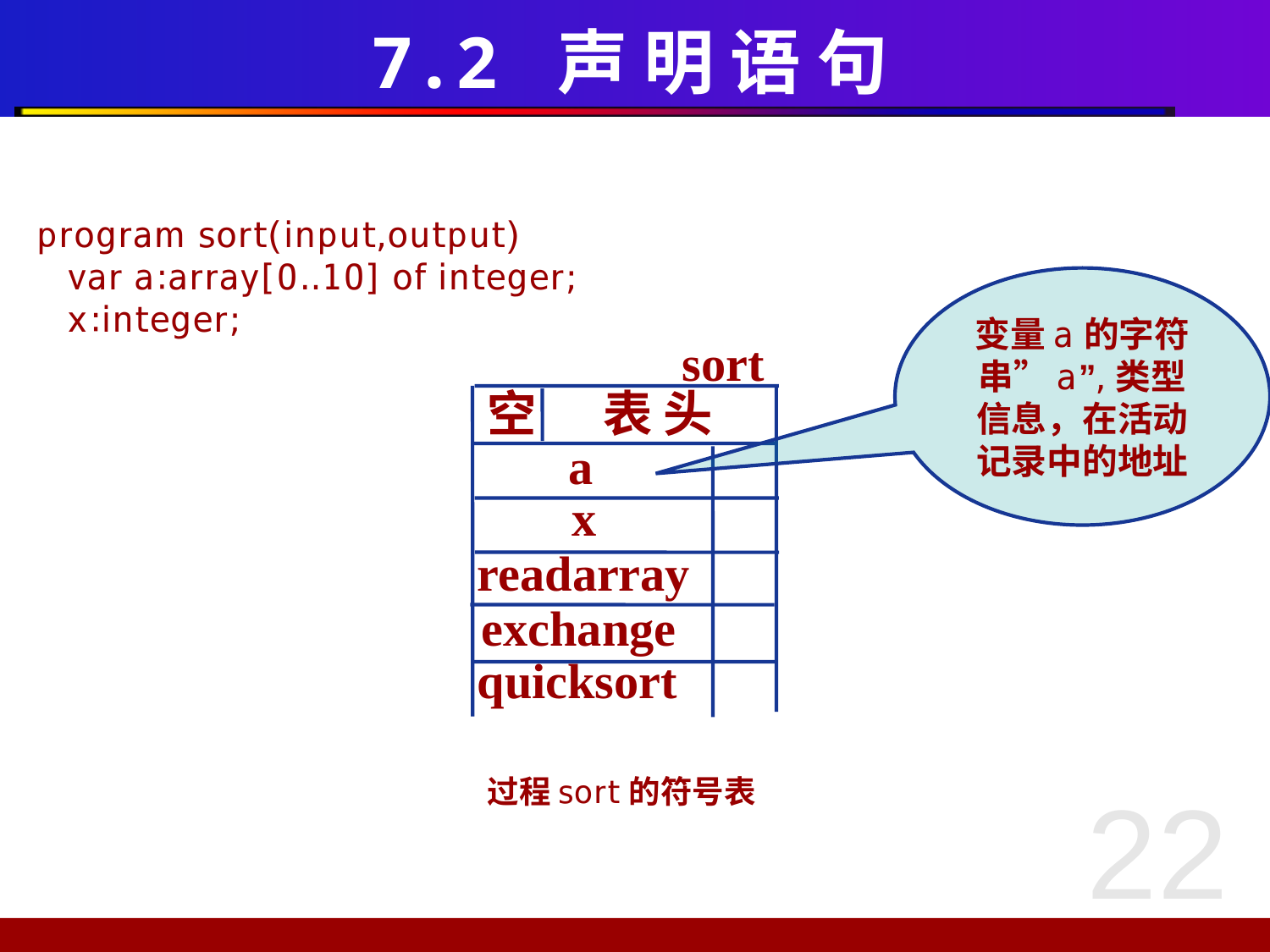

# 7.2 声 明 语 句
program sort(input,output)
   var a:array[0..10] of integer;
   x:integer;
变量a的字符串”a”,类型信息，在活动记录中的地址
sort
空
表 头

a

x

readarray

exchange

quicksort

过程sort的符号表
22